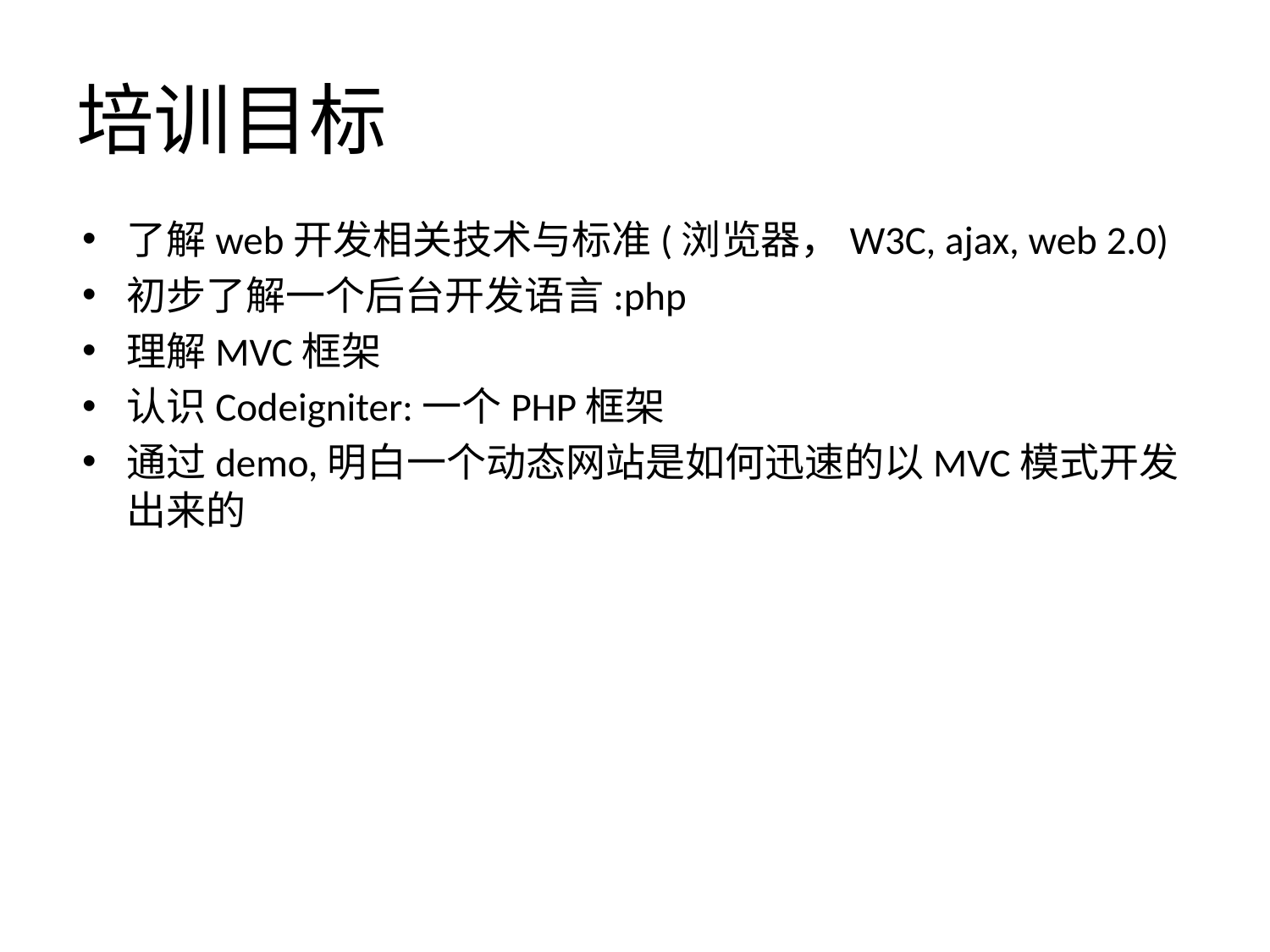

# 培训目标
了解web开发相关技术与标准(浏览器，W3C, ajax, web 2.0)
初步了解一个后台开发语言:php
理解MVC框架
认识Codeigniter:一个PHP框架
通过demo,明白一个动态网站是如何迅速的以MVC模式开发出来的